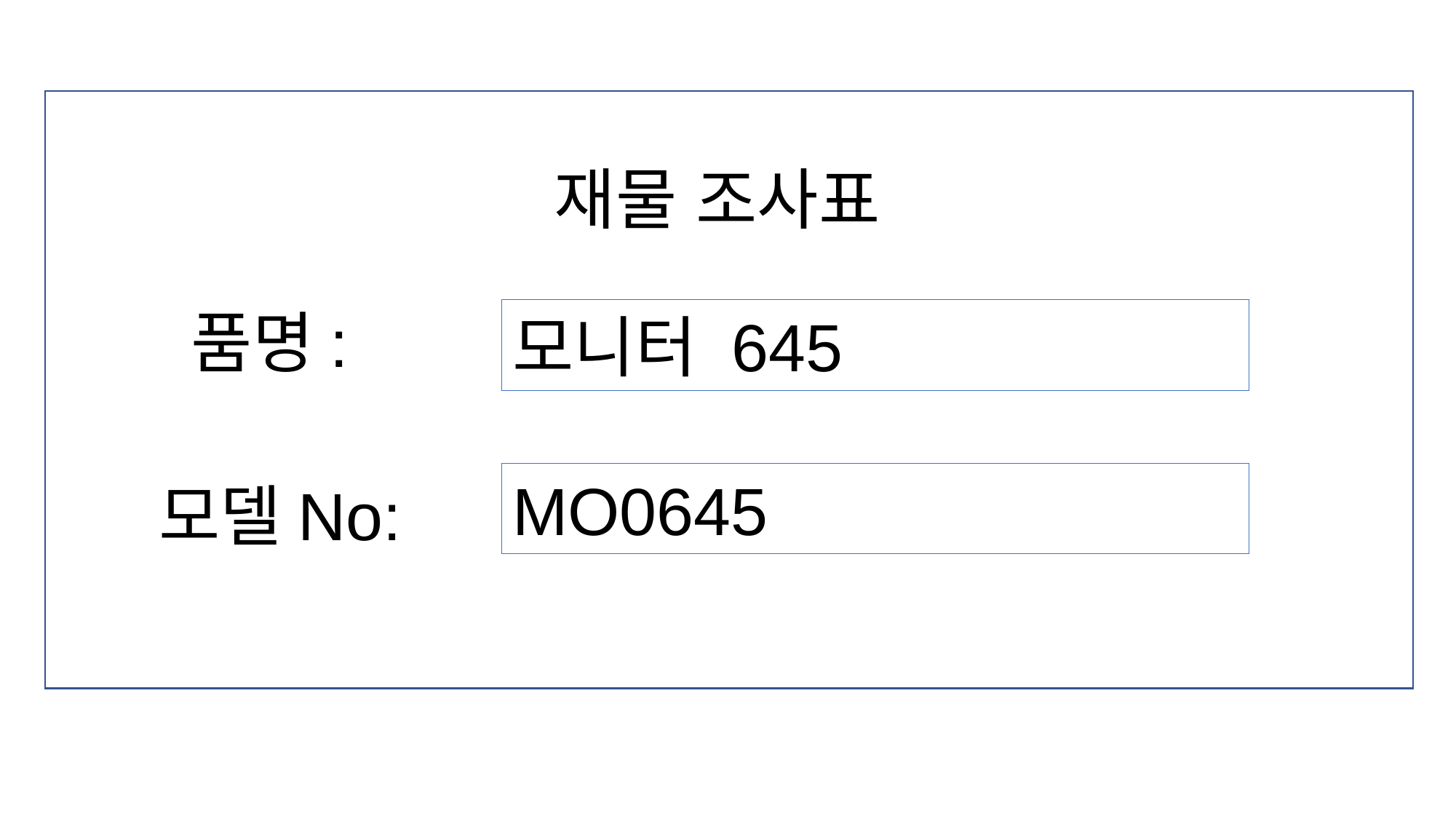

재물 조사표
품명:
모니터 645
MO0645
모델No: